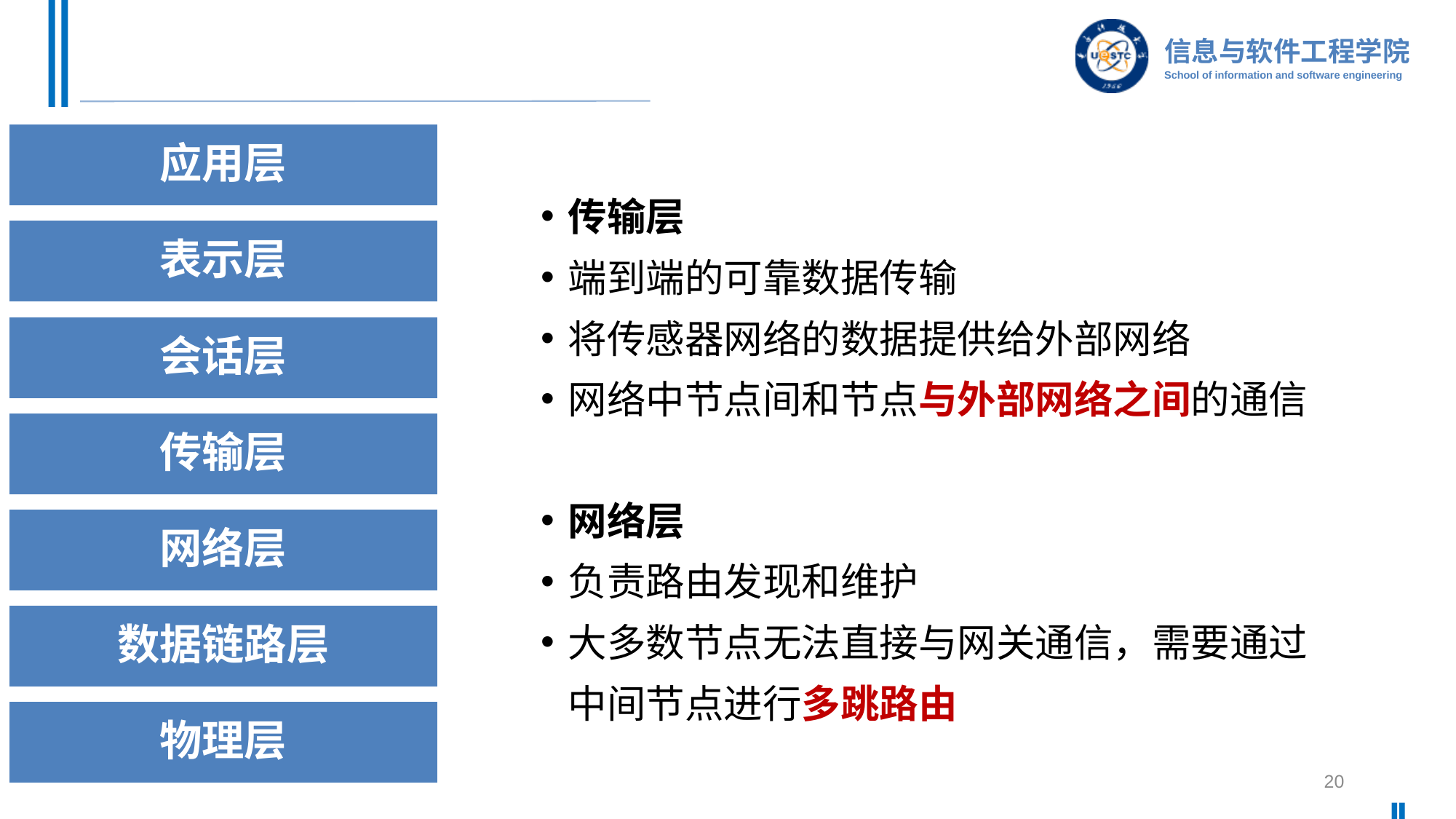

应用层

传输层
端到端的可靠数据传输
将传感器网络的数据提供给外部网络
网络中节点间和节点与外部网络之间的通信

网络层
负责路由发现和维护
大多数节点无法直接与网关通信，需要通过中间节点进行多跳路由

表示层
会话层
传输层
网络层
数据链路层
物理层
20